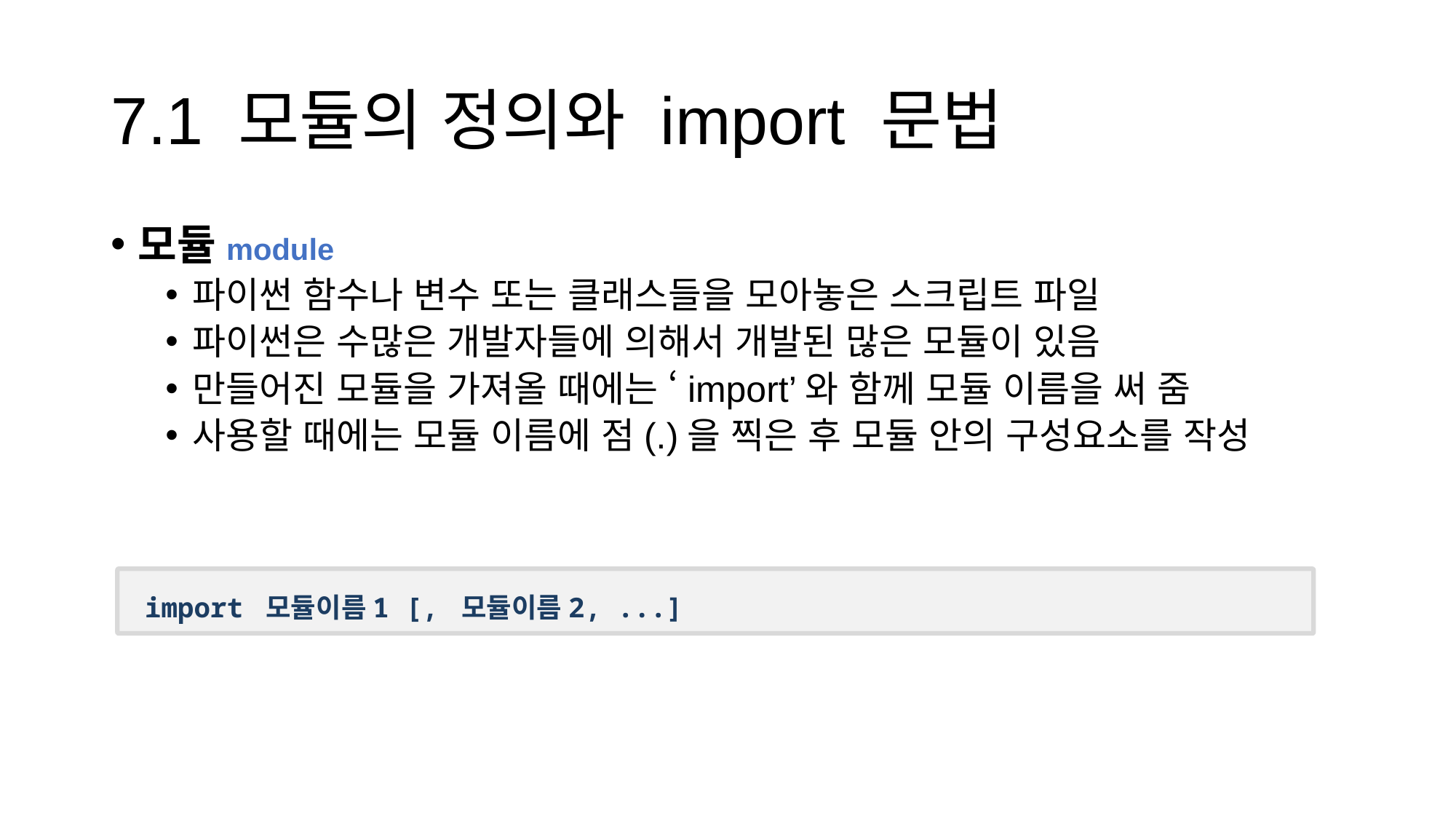

# 7.1 모듈의 정의와 import 문법
모듈module
파이썬 함수나 변수 또는 클래스들을 모아놓은 스크립트 파일
파이썬은 수많은 개발자들에 의해서 개발된 많은 모듈이 있음
만들어진 모듈을 가져올 때에는 ‘import’와 함께 모듈 이름을 써 줌
사용할 때에는 모듈 이름에 점(.)을 찍은 후 모듈 안의 구성요소를 작성

import 모듈이름1 [, 모듈이름2, ...]